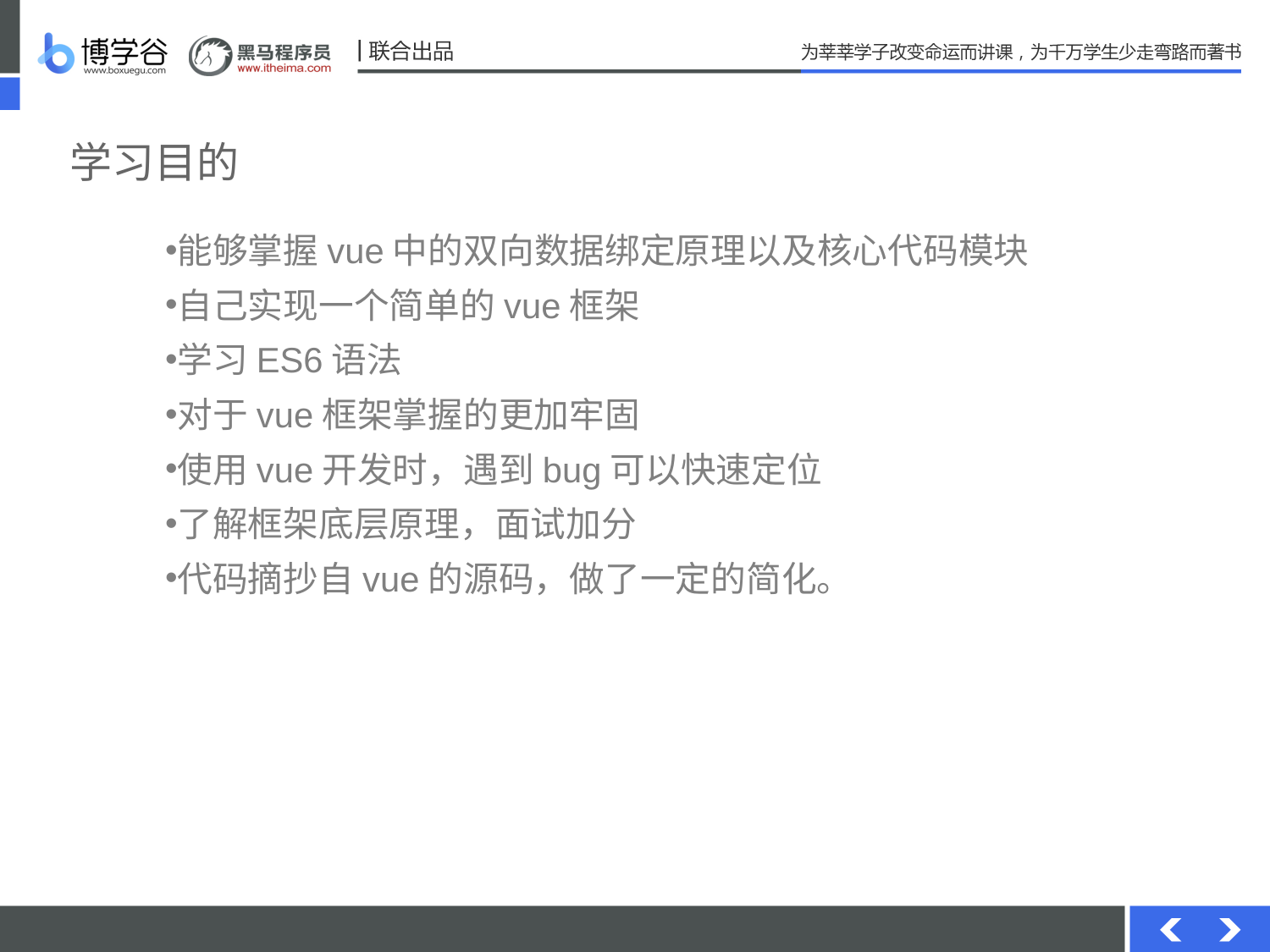

# 学习目的
能够掌握vue中的双向数据绑定原理以及核心代码模块
自己实现一个简单的vue框架
学习ES6语法
对于vue框架掌握的更加牢固
使用vue开发时，遇到bug可以快速定位
了解框架底层原理，面试加分
代码摘抄自vue的源码，做了一定的简化。